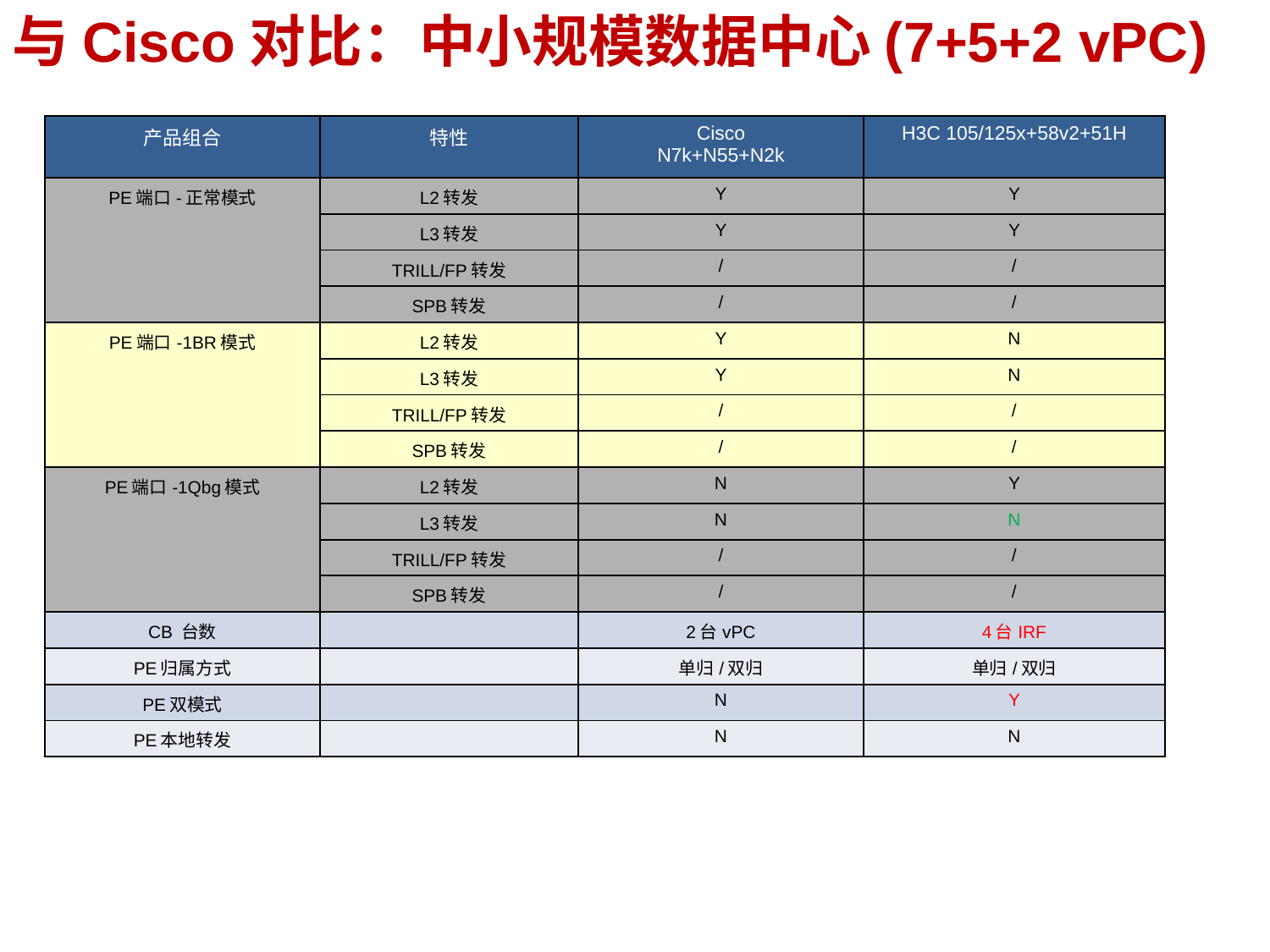

与Cisco对比：中小规模数据中心(7+5+2 vPC)
| 产品组合 | 特性 | Cisco N7k+N55+N2k | H3C 105/125x+58v2+51H |
| --- | --- | --- | --- |
| PE端口-正常模式 | L2转发 | Y | Y |
|  | L3转发 | Y | Y |
|  | TRILL/FP转发 | / | / |
|  | SPB转发 | / | / |
| PE端口-1BR模式 | L2转发 | Y | N |
|  | L3转发 | Y | N |
|  | TRILL/FP转发 | / | / |
|  | SPB转发 | / | / |
| PE端口-1Qbg模式 | L2转发 | N | Y |
|  | L3转发 | N | N |
|  | TRILL/FP转发 | / | / |
|  | SPB转发 | / | / |
| CB 台数 |  | 2台vPC | 4台IRF |
| PE归属方式 |  | 单归/双归 | 单归/双归 |
| PE双模式 |  | N | Y |
| PE本地转发 |  | N | N |